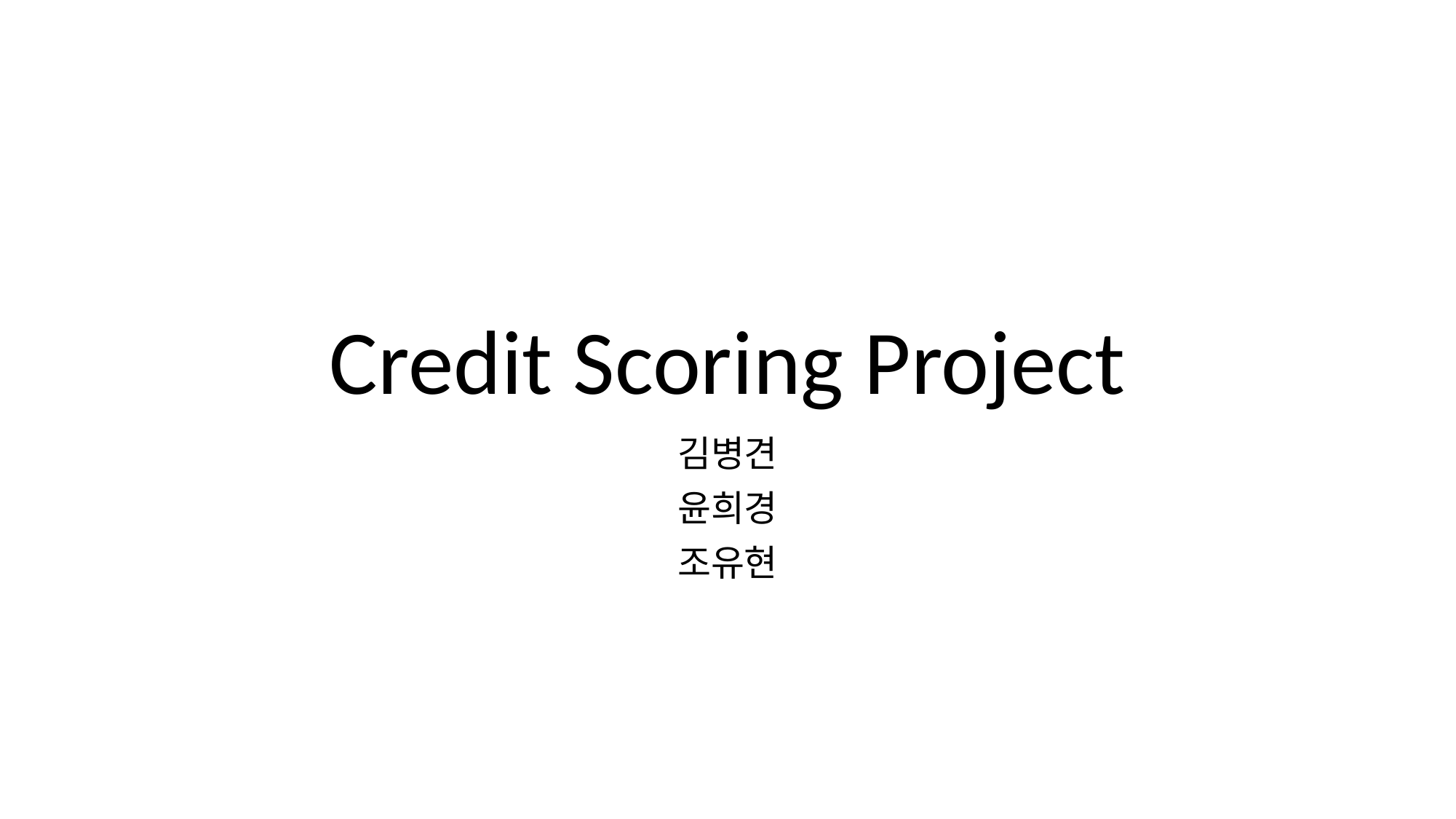

# Credit Scoring Project
김병견
윤희경
조유현